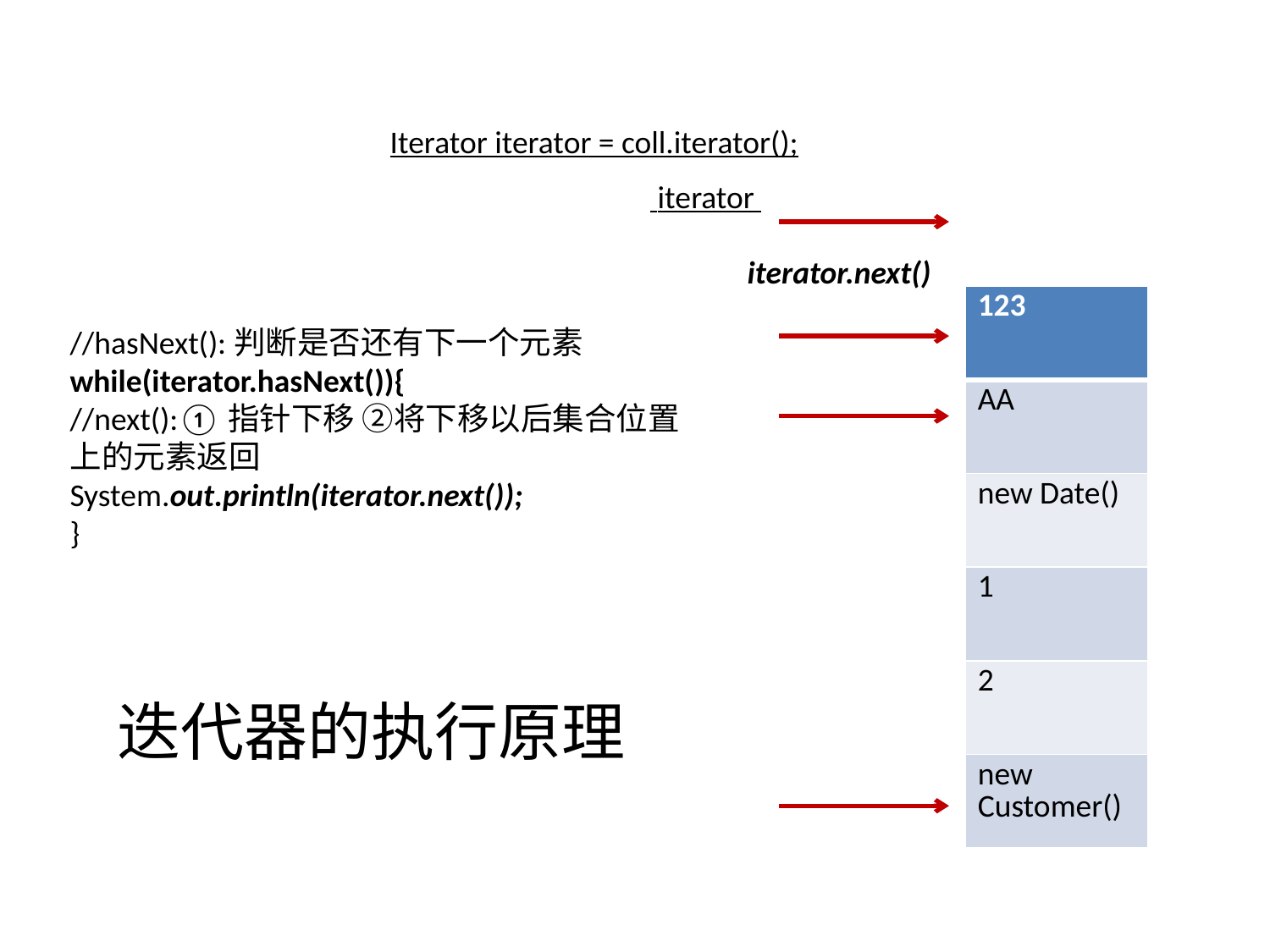

Iterator iterator = coll.iterator();
 iterator
iterator.next()
| 123 |
| --- |
| AA |
| new Date() |
| 1 |
| 2 |
| new Customer() |
//hasNext():判断是否还有下一个元素
while(iterator.hasNext()){
//next():①指针下移 ②将下移以后集合位置上的元素返回
System.out.println(iterator.next());
}
迭代器的执行原理